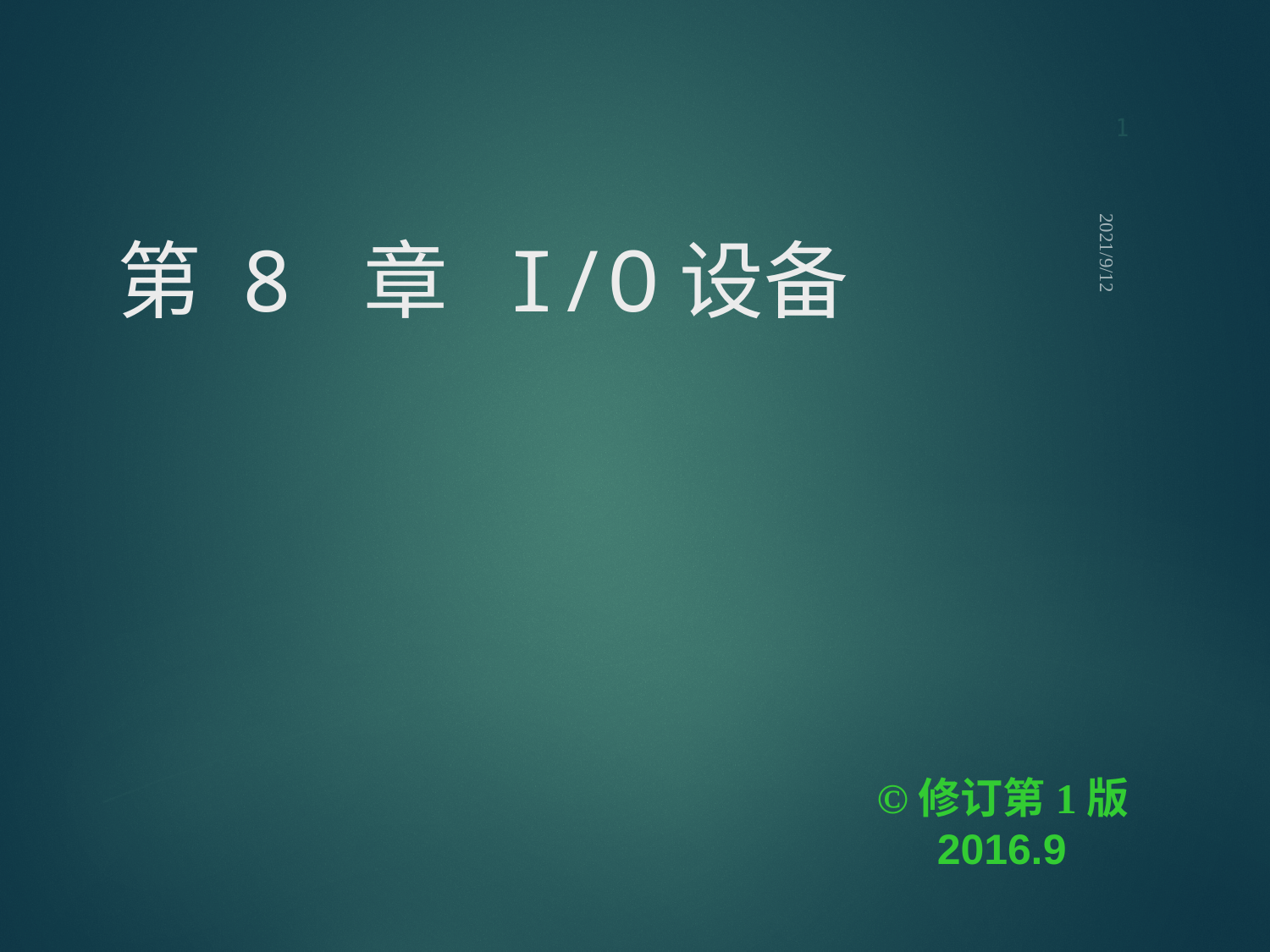

1
# 第 8 章  I/O设备
2021/9/12

 ©修订第1版  2016.9